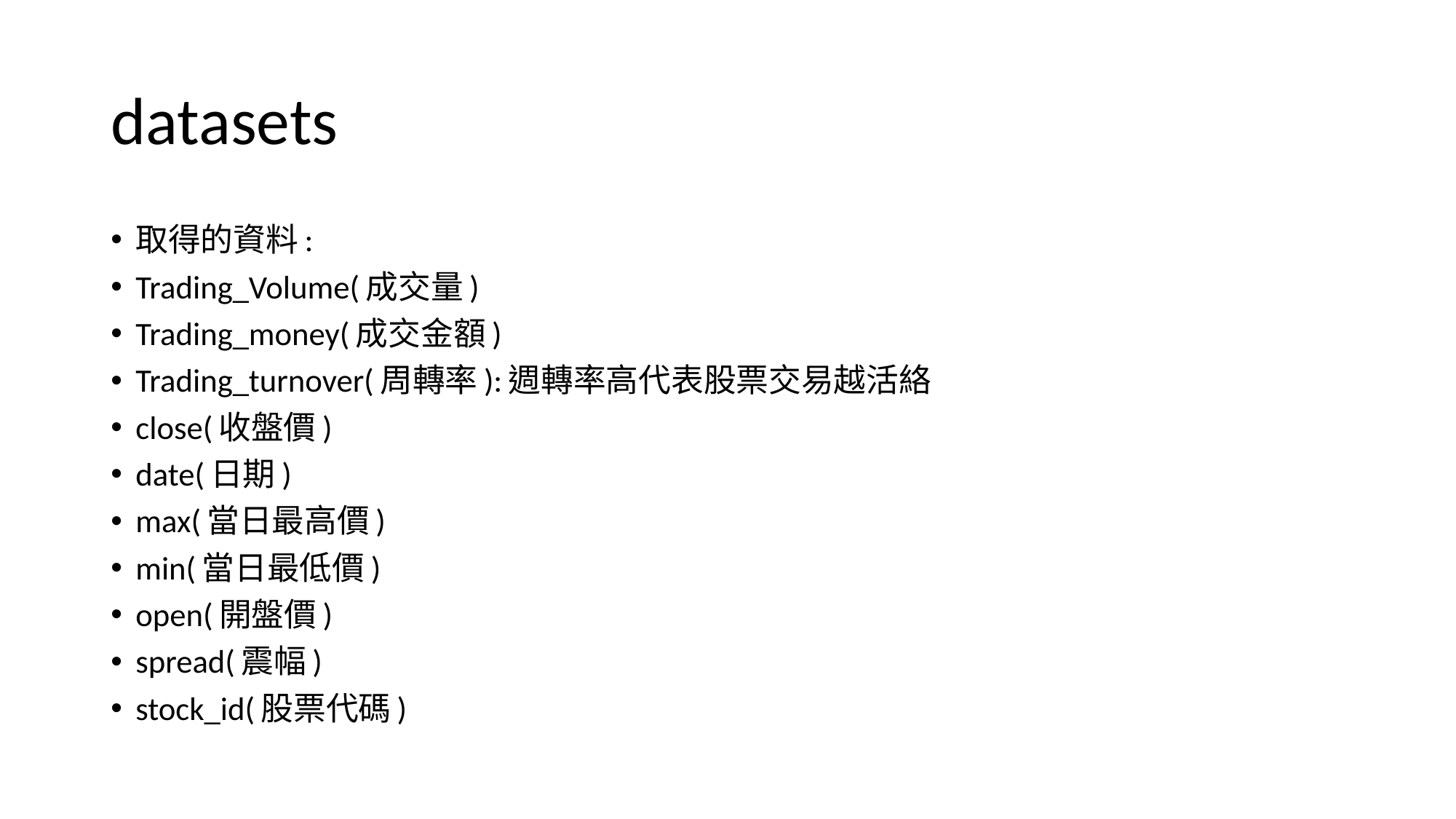

# datasets
取得的資料:
Trading_Volume(成交量)
Trading_money(成交金額)
Trading_turnover(周轉率):週轉率高代表股票交易越活絡
close(收盤價)
date(日期)
max(當日最高價)
min(當日最低價)
open(開盤價)
spread(震幅)
stock_id(股票代碼)